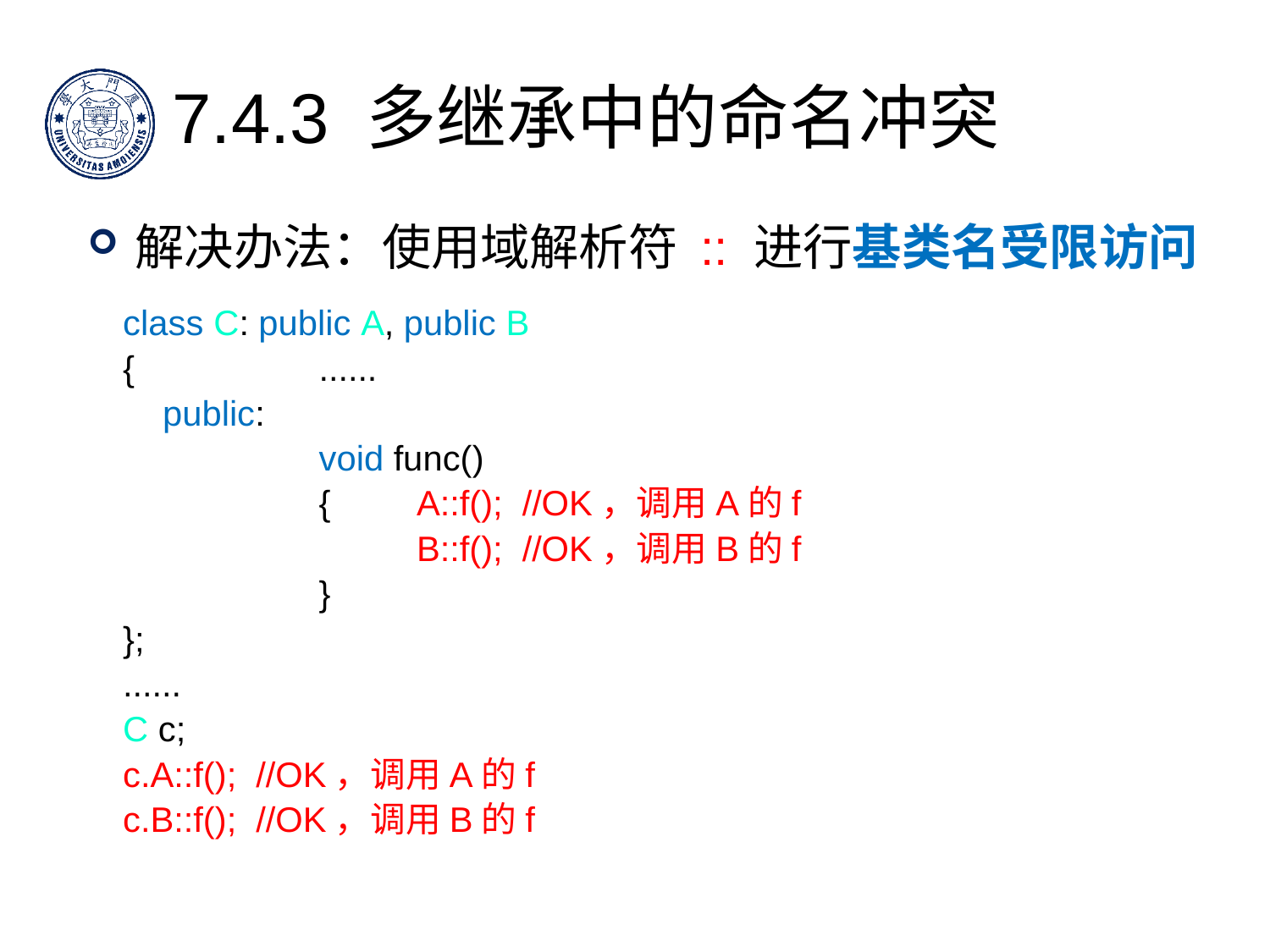

7.4.3 多继承中的命名冲突
解决办法：使用域解析符 :: 进行基类名受限访问

class C: public A, public B
{		   ......
	public:
		   void func()
		   {	A::f();  //OK，调用A的f
			B::f();  //OK，调用B的f
		   }
};
......
C c;
c.A::f();  //OK，调用A的f
c.B::f();  //OK，调用B的f